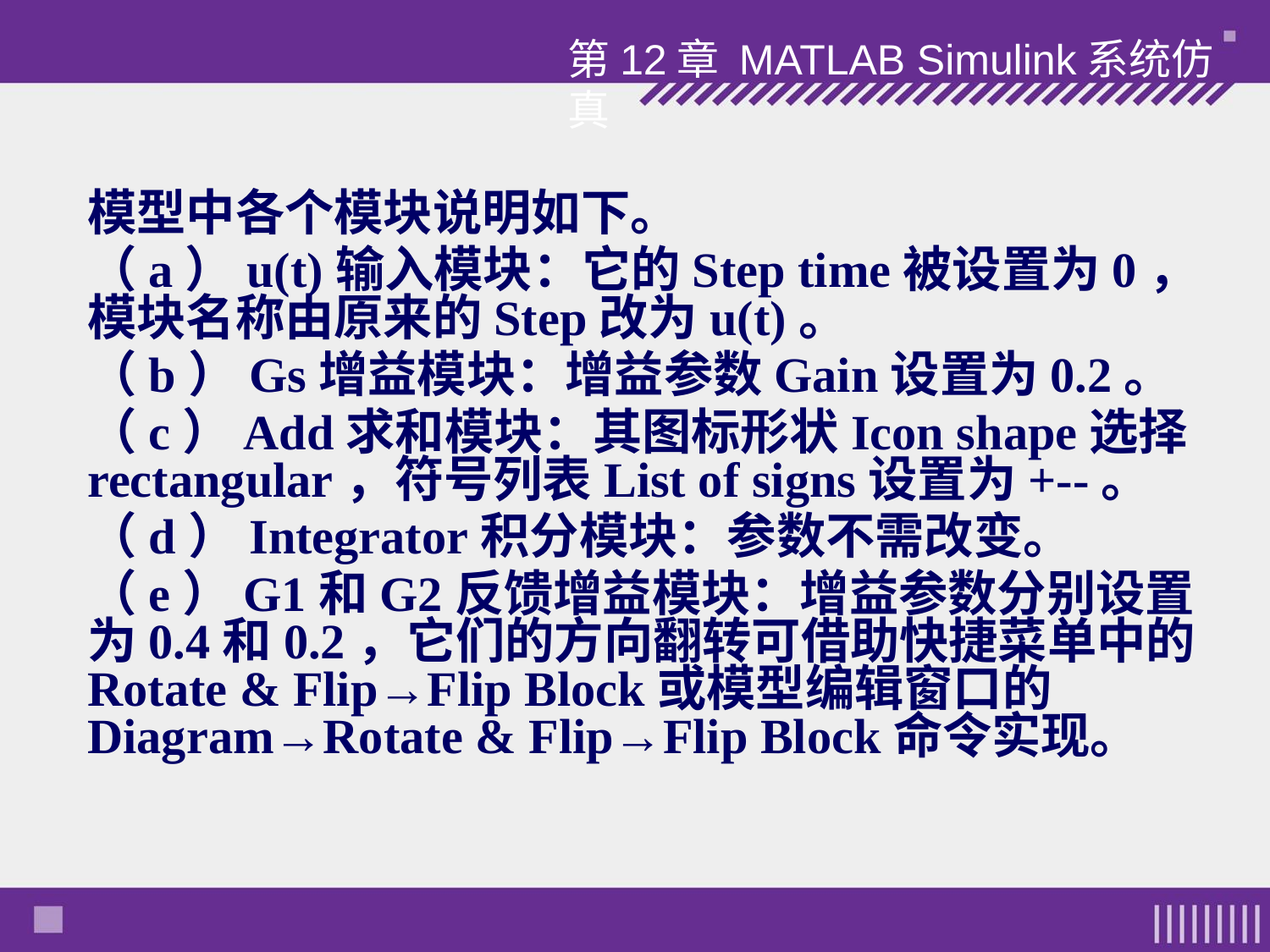

第12章 MATLAB Simulink系统仿真
模型中各个模块说明如下。
（a）u(t)输入模块：它的Step time被设置为0，模块名称由原来的Step改为u(t)。
（b）Gs增益模块：增益参数Gain设置为0.2。
（c）Add求和模块：其图标形状Icon shape选择rectangular，符号列表List of signs设置为+--。
（d）Integrator积分模块：参数不需改变。
（e）G1和G2反馈增益模块：增益参数分别设置为0.4和0.2，它们的方向翻转可借助快捷菜单中的Rotate & Flip→Flip Block或模型编辑窗口的Diagram→Rotate & Flip→Flip Block命令实现。